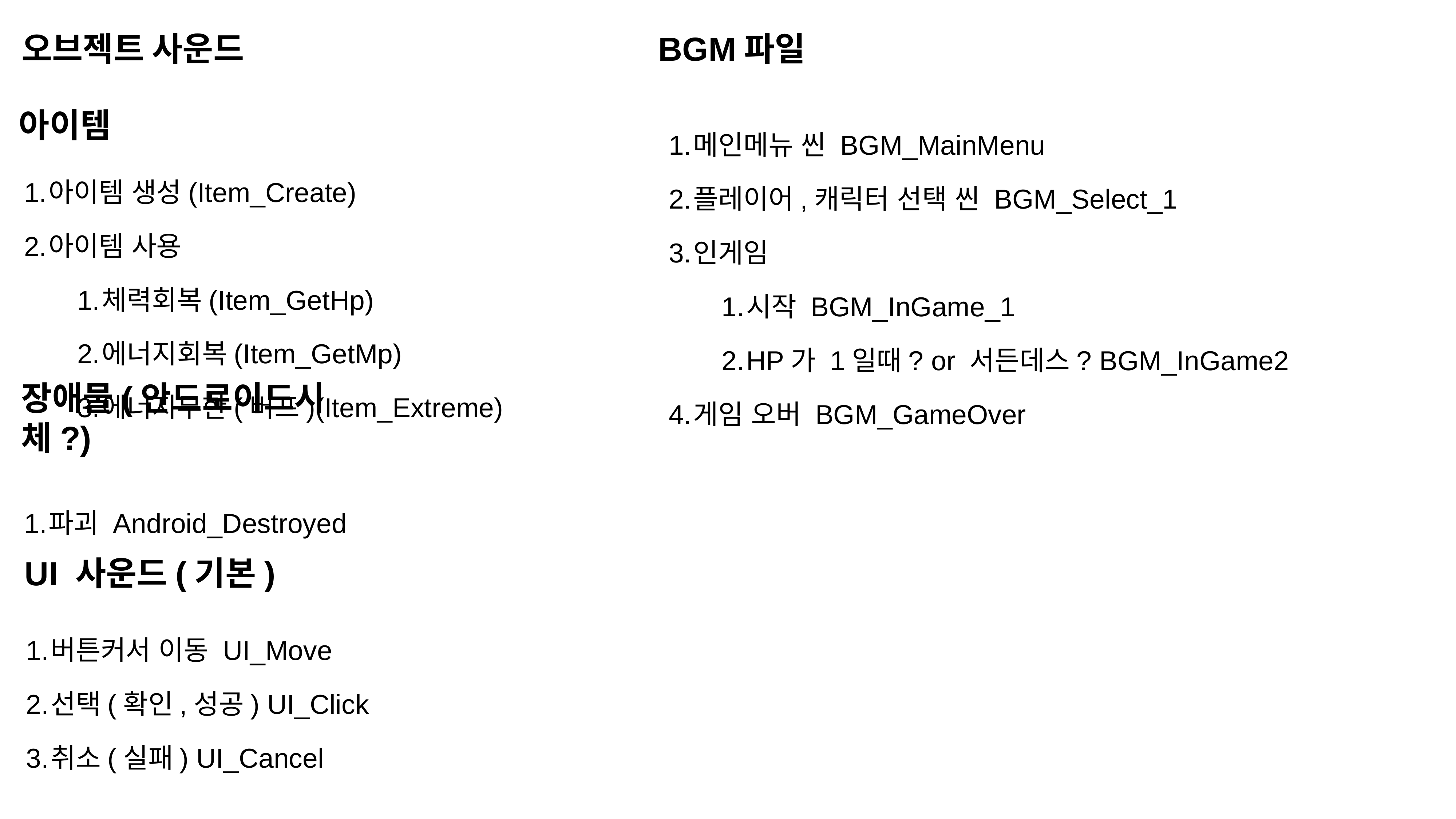

오브젝트 사운드
BGM파일
아이템
메인메뉴 씬 BGM_MainMenu
플레이어,캐릭터 선택 씬 BGM_Select_1
인게임
시작 BGM_InGame_1
HP가 1일때? or 서든데스? BGM_InGame2
게임 오버 BGM_GameOver
아이템 생성(Item_Create)
아이템 사용
체력회복(Item_GetHp)
에너지회복(Item_GetMp)
에너지무한(버프)(Item_Extreme)
장애물(안드로이드시체?)

파괴 Android_Destroyed
UI 사운드(기본)
버튼커서 이동 UI_Move
선택(확인,성공) UI_Click
취소(실패) UI_Cancel